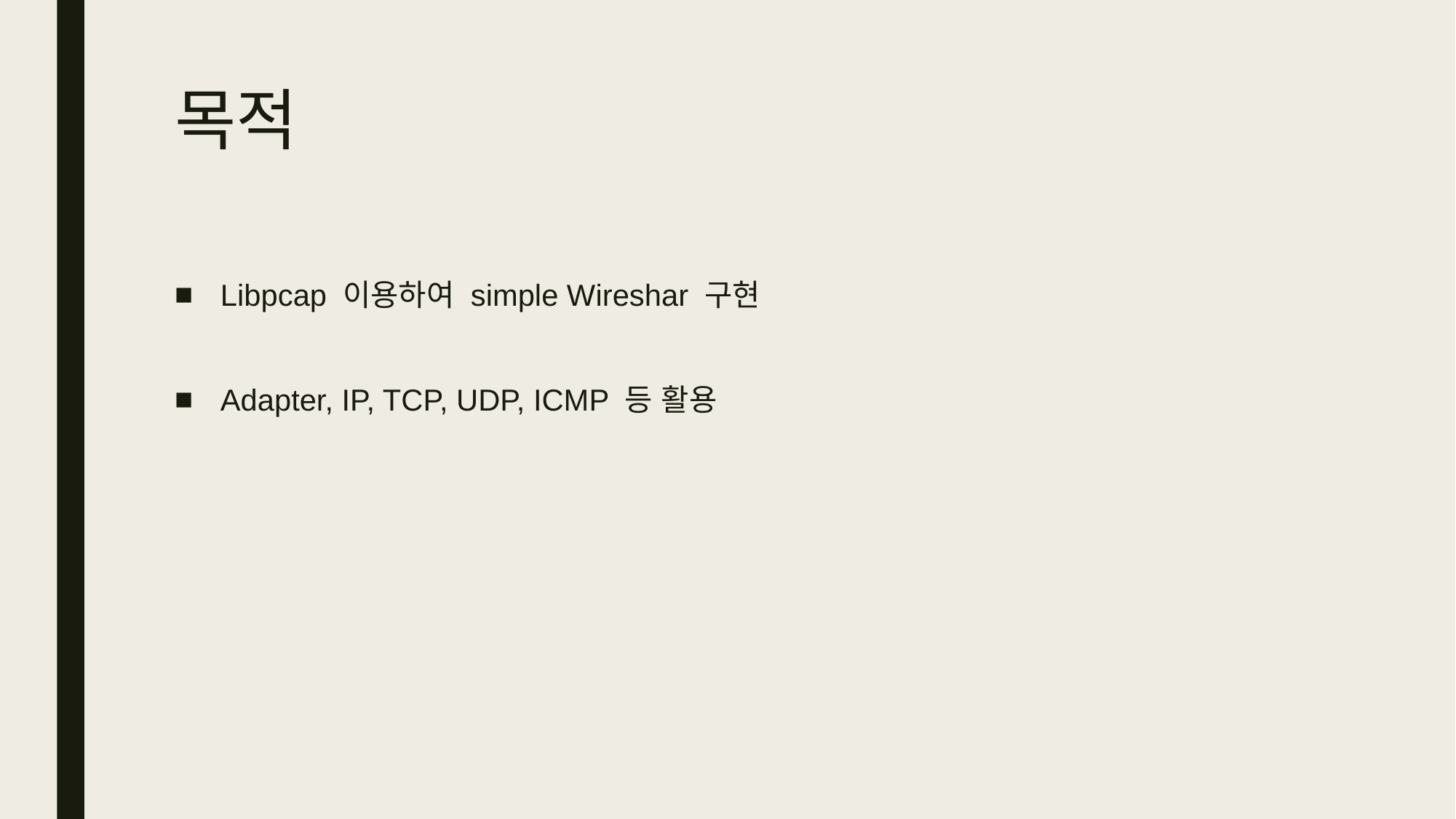

# 목적
Libpcap 이용하여 simple Wireshar 구현

Adapter, IP, TCP, UDP, ICMP 등 활용